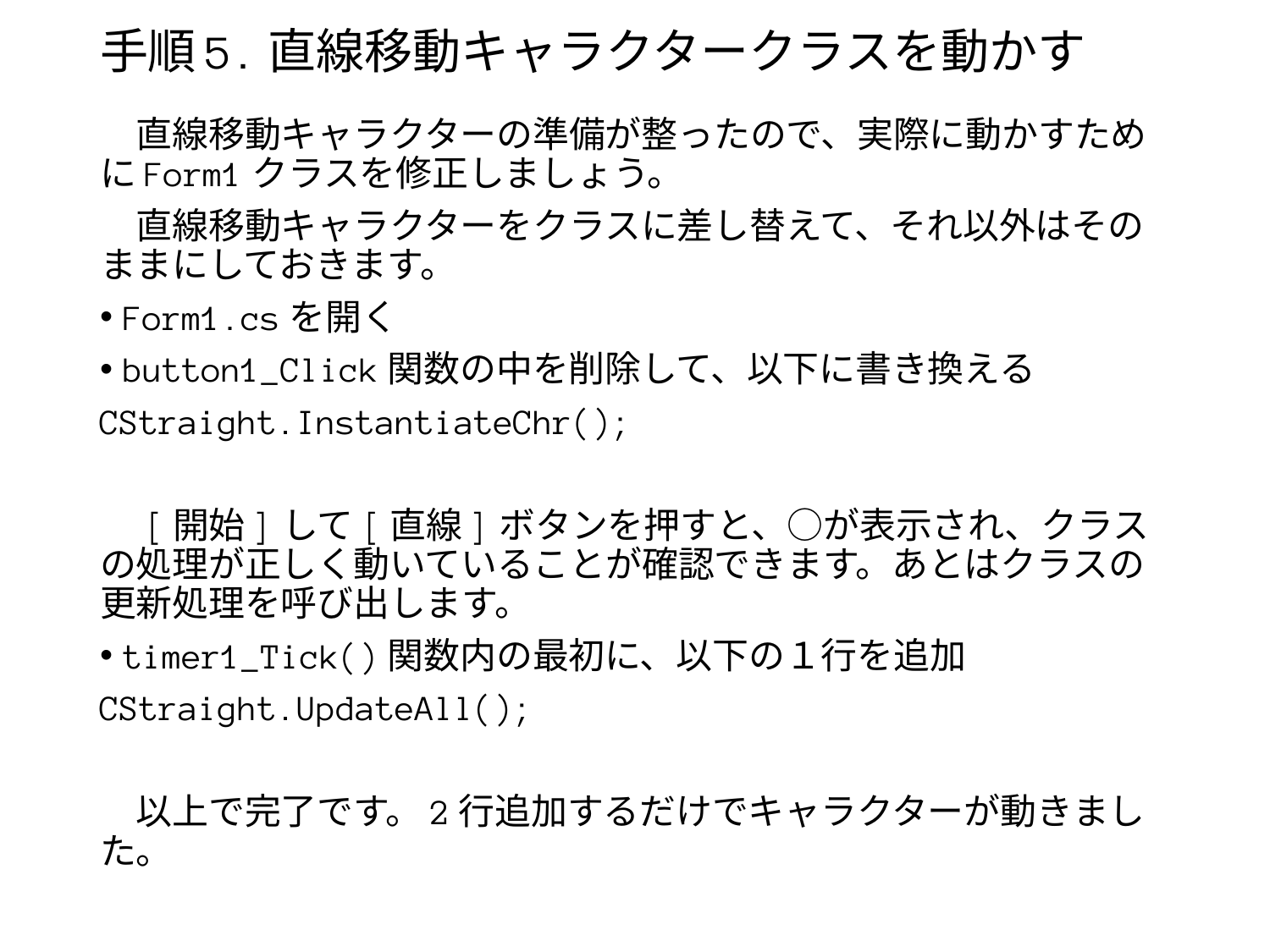

# 手順5.直線移動キャラクタークラスを動かす
　直線移動キャラクターの準備が整ったので、実際に動かすためにForm1クラスを修正しましょう。
　直線移動キャラクターをクラスに差し替えて、それ以外はそのままにしておきます。
Form1.csを開く
button1_Click関数の中を削除して、以下に書き換える
CStraight.InstantiateChr();

　[開始]して[直線]ボタンを押すと、○が表示され、クラスの処理が正しく動いていることが確認できます。あとはクラスの更新処理を呼び出します。
timer1_Tick()関数内の最初に、以下の１行を追加
CStraight.UpdateAll();

　以上で完了です。2行追加するだけでキャラクターが動きました。